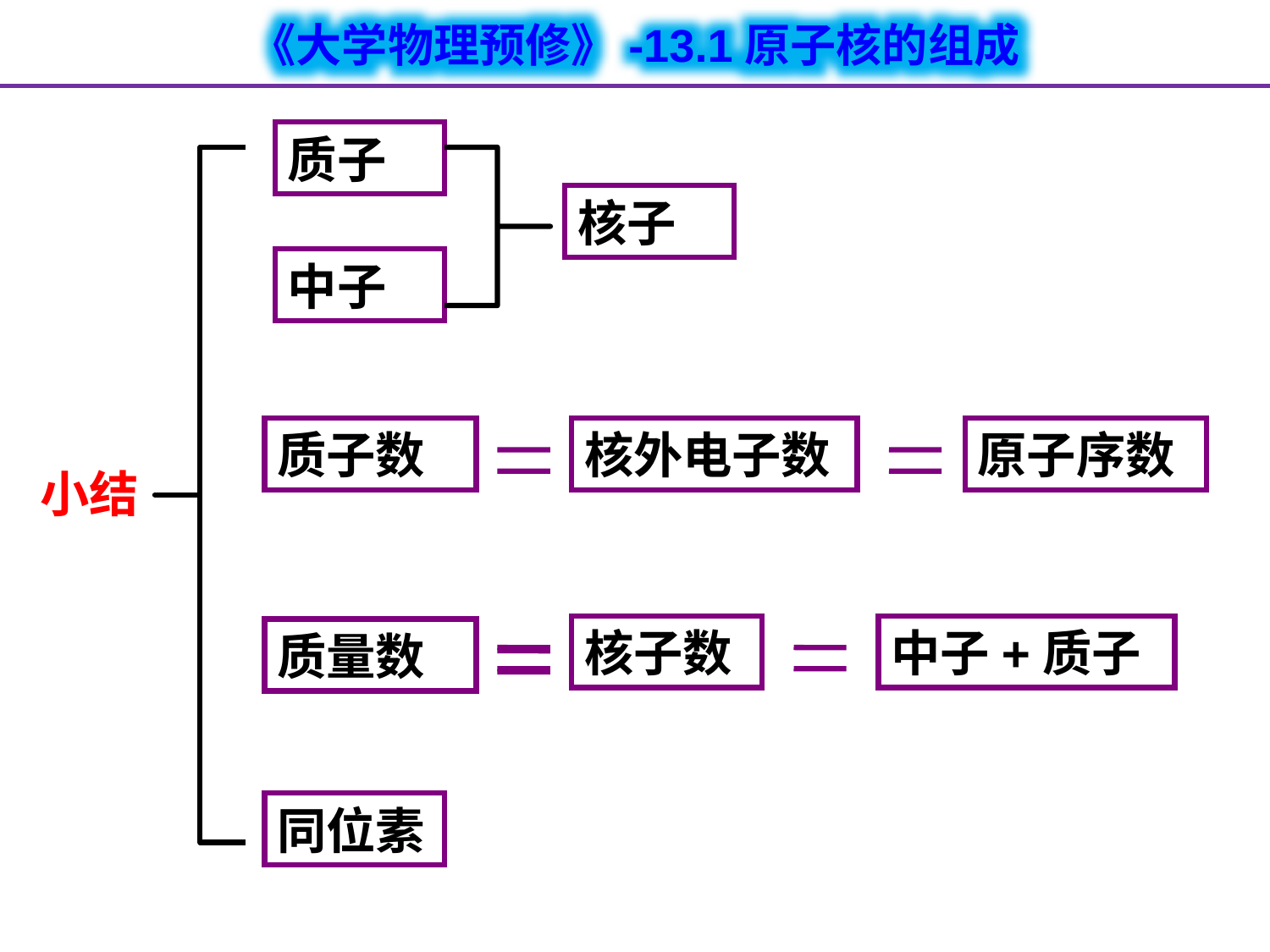

质子

核子
中子
质子数
核外电子数
原子序数

小结
核子数
中子+质子
质量数

同位素